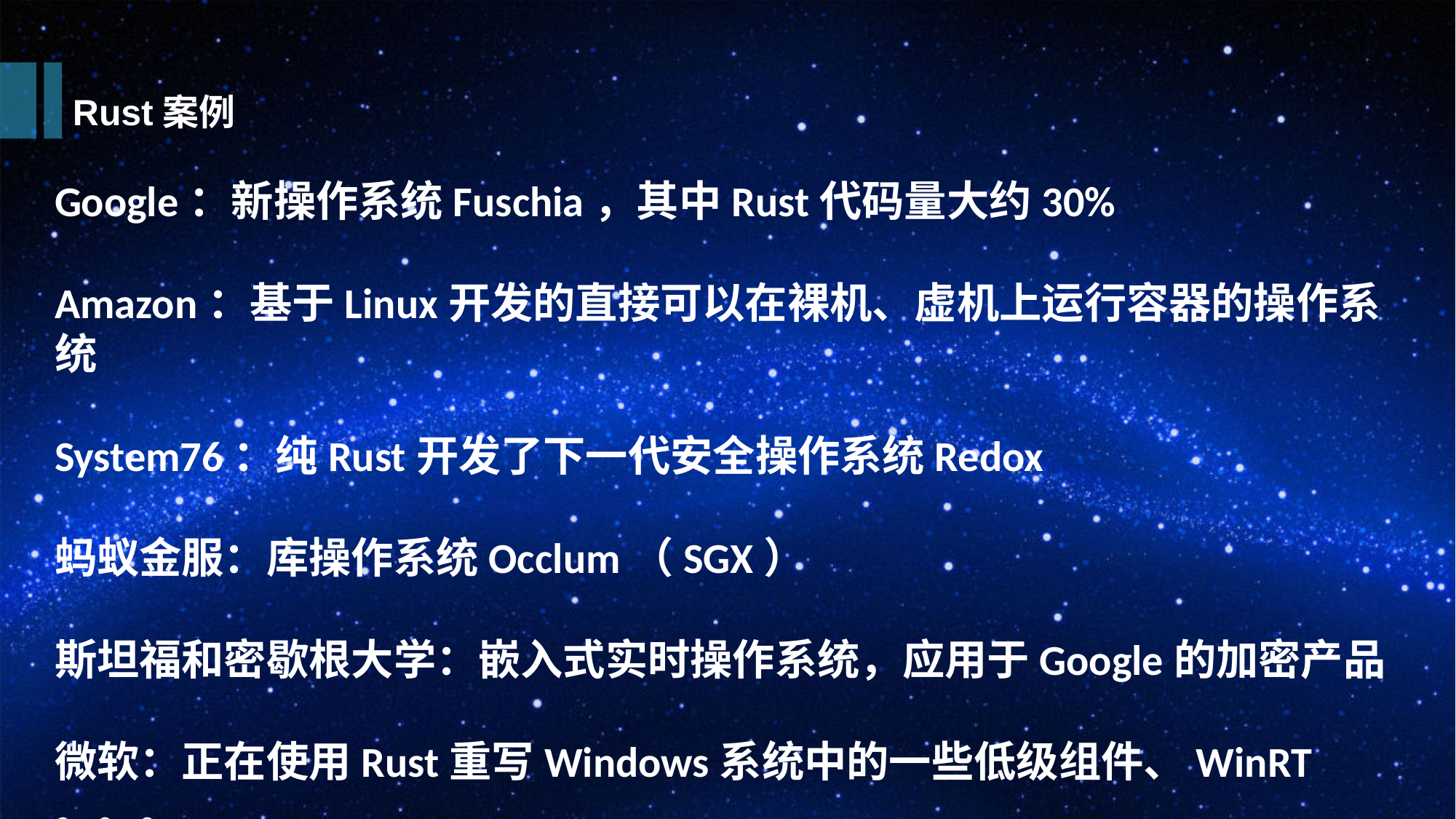

Rust案例
Google：新操作系统Fuschia，其中Rust代码量大约30%

Amazon：基于Linux开发的直接可以在裸机、虚机上运行容器的操作系统

System76：纯Rust开发了下一代安全操作系统Redox

蚂蚁金服：库操作系统Occlum（SGX）

斯坦福和密歇根大学：嵌入式实时操作系统，应用于Google的加密产品

微软：正在使用Rust重写Windows系统中的一些低级组件、WinRT
。。。